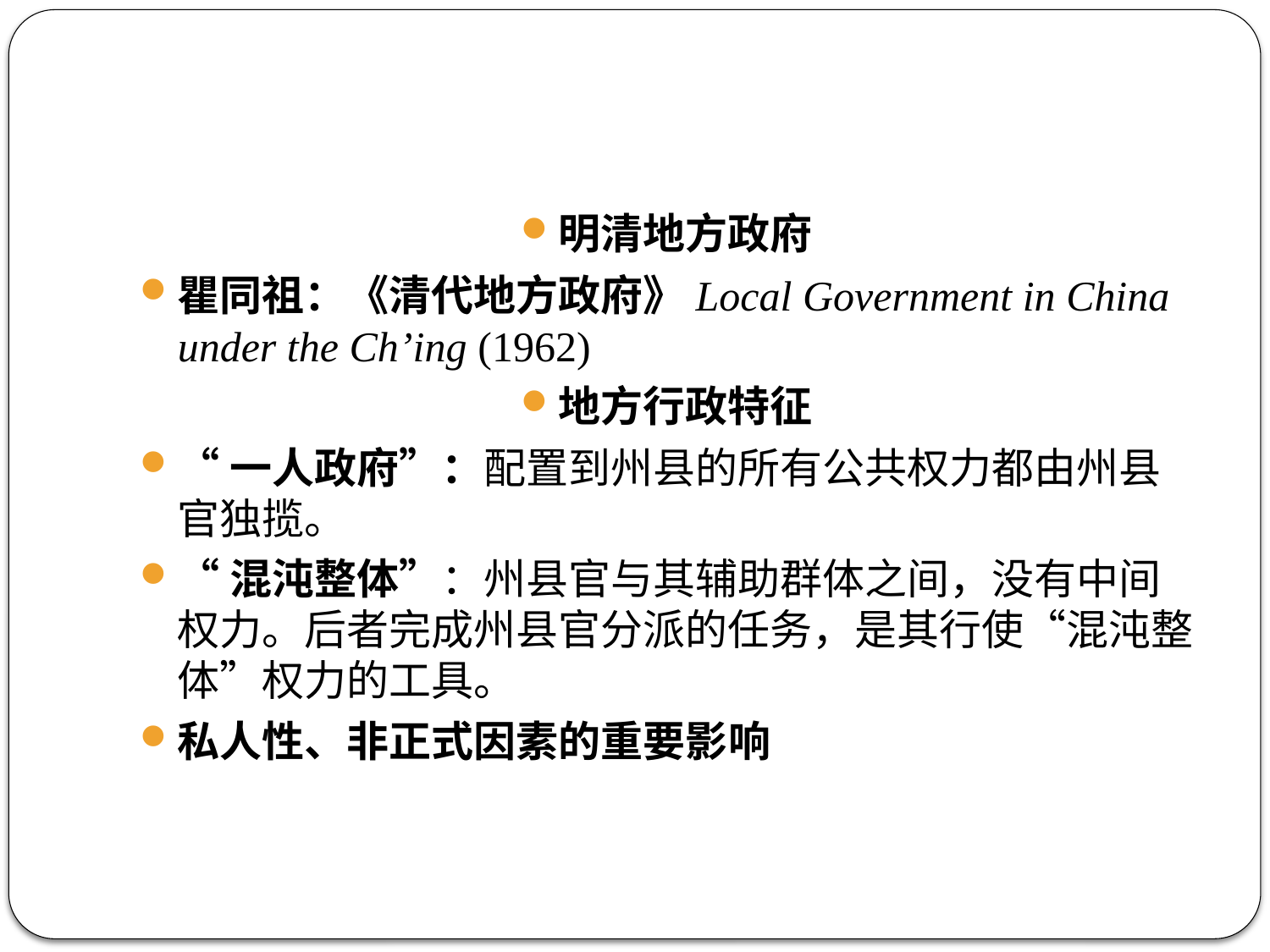

#
明清地方政府
瞿同祖：《清代地方政府》Local Government in China under the Ch’ing (1962)
地方行政特征
“一人政府”：配置到州县的所有公共权力都由州县官独揽。
“混沌整体”：州县官与其辅助群体之间，没有中间权力。后者完成州县官分派的任务，是其行使“混沌整体”权力的工具。
私人性、非正式因素的重要影响